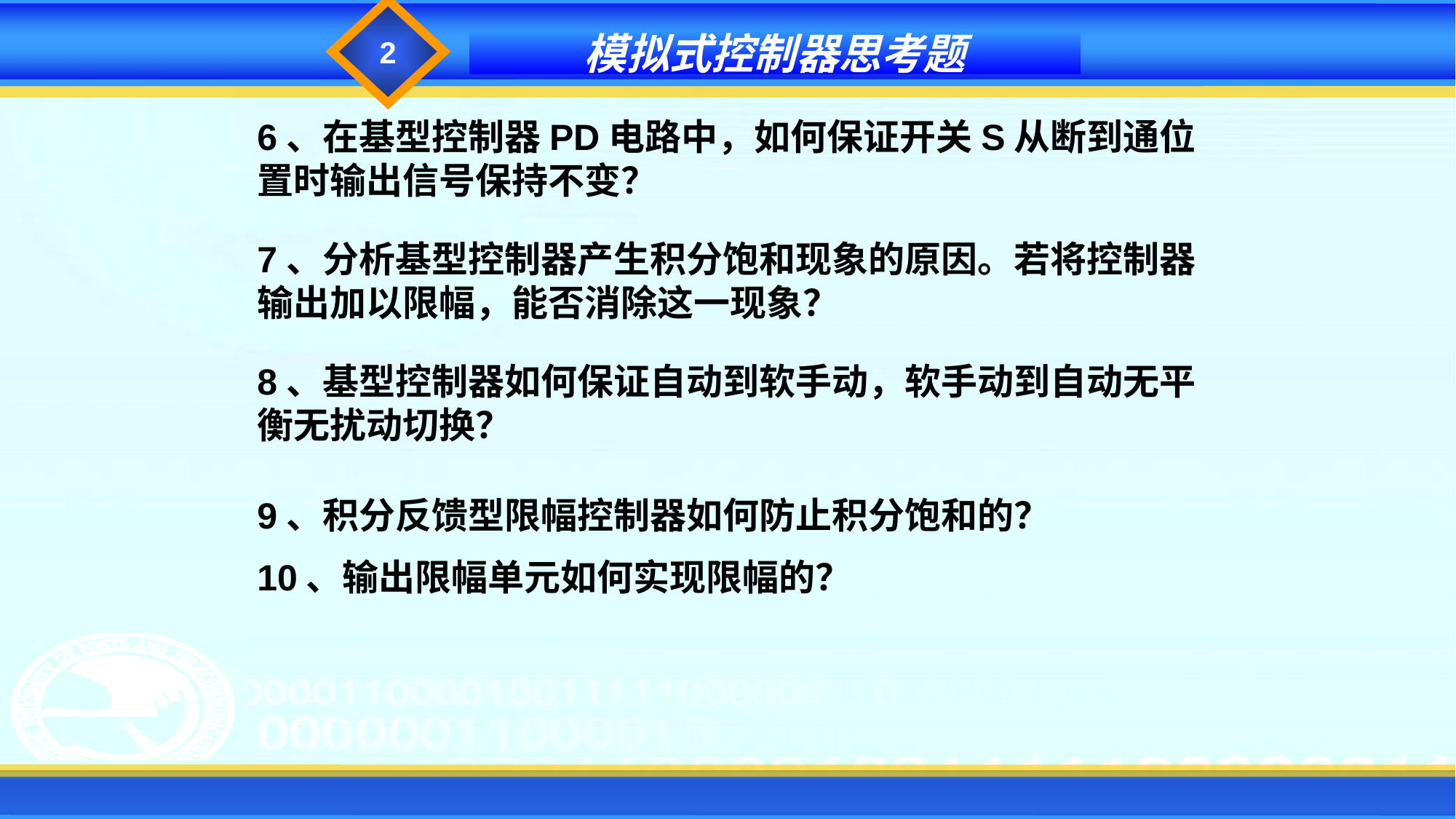

2
模拟式控制器思考题
6、在基型控制器PD电路中，如何保证开关S从断到通位置时输出信号保持不变？
7、分析基型控制器产生积分饱和现象的原因。若将控制器输出加以限幅，能否消除这一现象？
8、基型控制器如何保证自动到软手动，软手动到自动无平衡无扰动切换？
9、积分反馈型限幅控制器如何防止积分饱和的？
10、输出限幅单元如何实现限幅的？